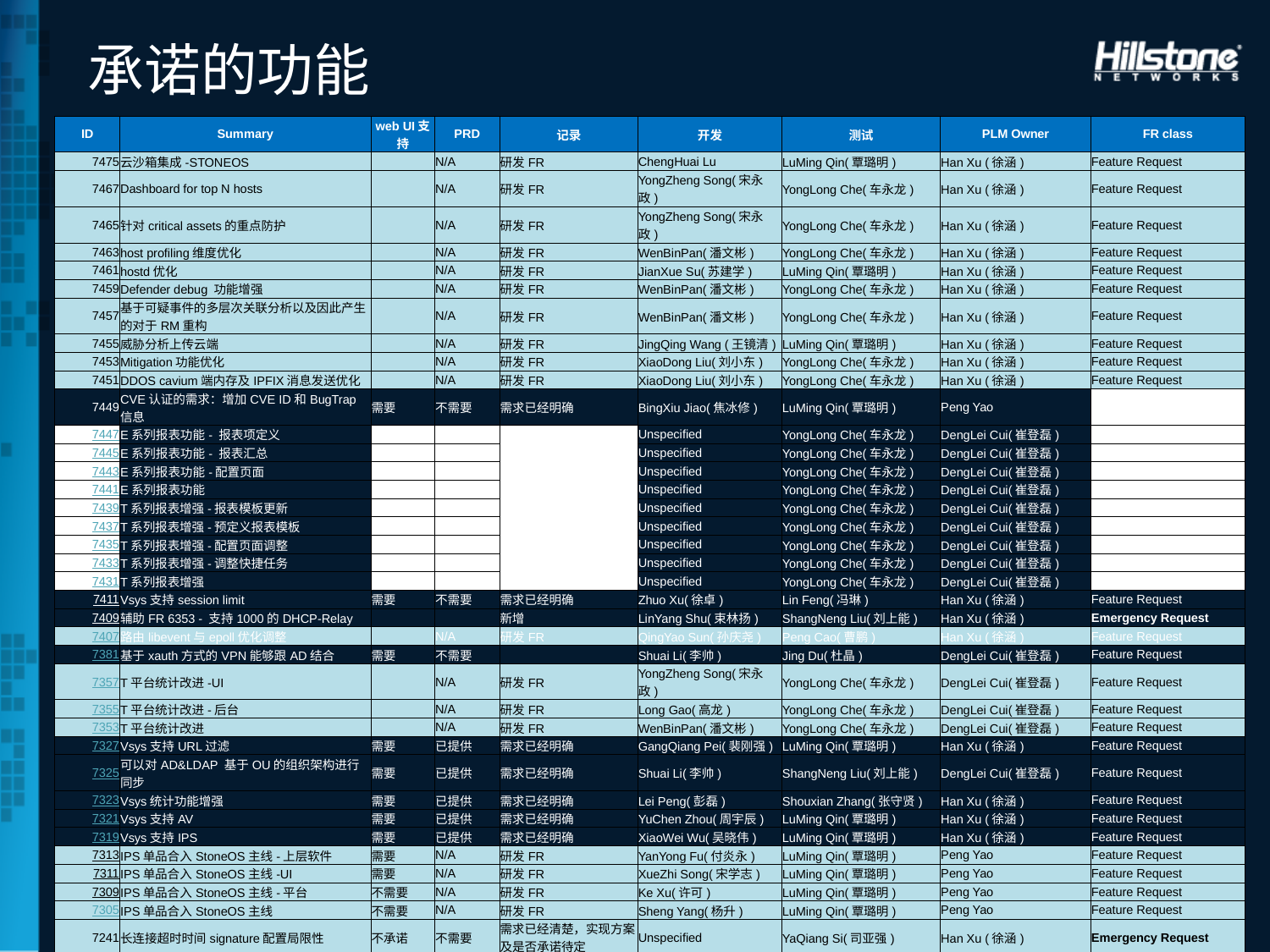

# 承诺的功能
| ID | Summary | web UI支持 | PRD | 记录 | 开发 | 测试 | PLM Owner | FR class |
| --- | --- | --- | --- | --- | --- | --- | --- | --- |
| 7475 | 云沙箱集成-STONEOS |  | N/A | 研发FR | ChengHuai Lu | LuMing Qin(覃璐明) | Han Xu (徐涵) | Feature Request |
| 7467 | Dashboard for top N hosts |  | N/A | 研发FR | YongZheng Song(宋永政) | YongLong Che(车永龙) | Han Xu (徐涵) | Feature Request |
| 7465 | 针对critical assets的重点防护 |  | N/A | 研发FR | YongZheng Song(宋永政) | YongLong Che(车永龙) | Han Xu (徐涵) | Feature Request |
| 7463 | host profiling维度优化 |  | N/A | 研发FR | WenBinPan(潘文彬) | YongLong Che(车永龙) | Han Xu (徐涵) | Feature Request |
| 7461 | hostd优化 |  | N/A | 研发FR | JianXue Su(苏建学) | LuMing Qin(覃璐明) | Han Xu (徐涵) | Feature Request |
| 7459 | Defender debug 功能增强 |  | N/A | 研发FR | WenBinPan(潘文彬) | YongLong Che(车永龙) | Han Xu (徐涵) | Feature Request |
| 7457 | 基于可疑事件的多层次关联分析以及因此产生的对于RM重构 |  | N/A | 研发FR | WenBinPan(潘文彬) | YongLong Che(车永龙) | Han Xu (徐涵) | Feature Request |
| 7455 | 威胁分析上传云端 |  | N/A | 研发FR | JingQing Wang (王镜清) | LuMing Qin(覃璐明) | Han Xu (徐涵) | Feature Request |
| 7453 | Mitigation功能优化 |  | N/A | 研发FR | XiaoDong Liu(刘小东) | YongLong Che(车永龙) | Han Xu (徐涵) | Feature Request |
| 7451 | DDOS cavium端内存及IPFIX消息发送优化 |  | N/A | 研发FR | XiaoDong Liu(刘小东) | YongLong Che(车永龙) | Han Xu (徐涵) | Feature Request |
| 7449 | CVE认证的需求：增加CVE ID和BugTrap信息 | 需要 | 不需要 | 需求已经明确 | BingXiu Jiao(焦冰修) | LuMing Qin(覃璐明) | Peng Yao | Feature Request |
| 7447 | E系列报表功能- 报表项定义 | 需要 | 编写中 | PRD已经完成，1月8日评审 | Unspecified | YongLong Che(车永龙) | DengLei Cui(崔登磊) | Feature Request |
| 7445 | E系列报表功能- 报表汇总 | 需要 | 编写中 |  | Unspecified | YongLong Che(车永龙) | DengLei Cui(崔登磊) | Feature Request |
| 7443 | E系列报表功能-配置页面 | 需要 | 编写中 |  | Unspecified | YongLong Che(车永龙) | DengLei Cui(崔登磊) | Feature Request |
| 7441 | E系列报表功能 | 需要 | 编写中 |  | Unspecified | YongLong Che(车永龙) | DengLei Cui(崔登磊) | Feature Request |
| 7439 | T系列报表增强-报表模板更新 | 需要 | 编写中 |  | Unspecified | YongLong Che(车永龙) | DengLei Cui(崔登磊) | Feature Request |
| 7437 | T系列报表增强-预定义报表模板 | 需要 | 编写中 |  | Unspecified | YongLong Che(车永龙) | DengLei Cui(崔登磊) | Feature Request |
| 7435 | T系列报表增强-配置页面调整 | 需要 | 编写中 |  | Unspecified | YongLong Che(车永龙) | DengLei Cui(崔登磊) | Feature Request |
| 7433 | T系列报表增强-调整快捷任务 | 需要 | 编写中 |  | Unspecified | YongLong Che(车永龙) | DengLei Cui(崔登磊) | Feature Request |
| 7431 | T系列报表增强 | 需要 | 编写中 |  | Unspecified | YongLong Che(车永龙) | DengLei Cui(崔登磊) | Feature Request |
| 7411 | Vsys支持session limit | 需要 | 不需要 | 需求已经明确 | Zhuo Xu(徐卓) | Lin Feng(冯琳) | Han Xu (徐涵) | Feature Request |
| 7409 | 辅助FR 6353 - 支持1000的DHCP-Relay |  |  | 新增 | LinYang Shu(束林扬) | ShangNeng Liu(刘上能) | Han Xu (徐涵) | Emergency Request |
| 7407 | 路由libevent与epoll优化调整 |  | N/A | 研发FR | QingYao Sun(孙庆尧) | Peng Cao(曹鹏) | Han Xu (徐涵) | Feature Request |
| 7381 | 基于xauth方式的VPN能够跟AD结合 | 需要 | 不需要 |  | Shuai Li(李帅) | Jing Du(杜晶) | DengLei Cui(崔登磊) | Feature Request |
| 7357 | T平台统计改进-UI |  | N/A | 研发FR | YongZheng Song(宋永政) | YongLong Che(车永龙) | DengLei Cui(崔登磊) | Feature Request |
| 7355 | T平台统计改进-后台 |  | N/A | 研发FR | Long Gao(高龙) | YongLong Che(车永龙) | DengLei Cui(崔登磊) | Feature Request |
| 7353 | T平台统计改进 |  | N/A | 研发FR | WenBinPan(潘文彬) | YongLong Che(车永龙) | DengLei Cui(崔登磊) | Feature Request |
| 7327 | Vsys支持URL过滤 | 需要 | 已提供 | 需求已经明确 | GangQiang Pei(裴刚强) | LuMing Qin(覃璐明) | Han Xu (徐涵) | Feature Request |
| 7325 | 可以对AD&LDAP 基于OU的组织架构进行同步 | 需要 | 已提供 | 需求已经明确 | Shuai Li(李帅) | ShangNeng Liu(刘上能) | DengLei Cui(崔登磊) | Feature Request |
| 7323 | Vsys统计功能增强 | 需要 | 已提供 | 需求已经明确 | Lei Peng(彭磊) | Shouxian Zhang(张守贤) | Han Xu (徐涵) | Feature Request |
| 7321 | Vsys支持AV | 需要 | 已提供 | 需求已经明确 | YuChen Zhou(周宇辰) | LuMing Qin(覃璐明) | Han Xu (徐涵) | Feature Request |
| 7319 | Vsys支持IPS | 需要 | 已提供 | 需求已经明确 | XiaoWei Wu(吴晓伟) | LuMing Qin(覃璐明) | Han Xu (徐涵) | Feature Request |
| 7313 | IPS单品合入StoneOS主线-上层软件 | 需要 | N/A | 研发FR | YanYong Fu(付炎永) | LuMing Qin(覃璐明) | Peng Yao | Feature Request |
| 7311 | IPS单品合入StoneOS主线-UI | 需要 | N/A | 研发FR | XueZhi Song(宋学志) | LuMing Qin(覃璐明) | Peng Yao | Feature Request |
| 7309 | IPS单品合入StoneOS主线-平台 | 不需要 | N/A | 研发FR | Ke Xu(许可) | LuMing Qin(覃璐明) | Peng Yao | Feature Request |
| 7305 | IPS单品合入StoneOS主线 | 不需要 | N/A | 研发FR | Sheng Yang(杨升) | LuMing Qin(覃璐明) | Peng Yao | Feature Request |
| 7241 | 长连接超时时间signature配置局限性 | 不承诺 | 不需要 | 需求已经清楚，实现方案及是否承诺待定 | Unspecified | YaQiang Si(司亚强) | Han Xu (徐涵) | Emergency Request |
| 7089 | 聚合子接口支持PPPoE拨号 | 需要 | 已提供 | 需求已经明确 | LiTing Tao(陶丽婷) | MingJun Jing(井明军) | Han Xu (徐涵) | Emergency Request |
| 7087 | X7180支持PPPoE拨号 | 需要 | 已提供 | 需求已经明确 | LiTing Tao(陶丽婷) | MingJun Jing(井明军) | Han Xu (徐涵) | Emergency Request |
| 6763 | portal重定向支持强制弹认证页面功能 | 不需要 | 不需要 | 需求已经明确 | Qian Li(李潜) | ShangNeng Liu(刘上能) | DengLei Cui(崔登磊) | Feature Request |
| 6469 | vfw支持IPv6 | 不需要 | N/A | 研发FR | Zhang Zhang (张彰) | ShangNeng Liu(刘上能) | meng huang(黄猛) | Feature Request |
| 6353 | 支持1000+的PPPOE拨号 | 需要 | 已提供 | 需求已经明确 | Qian Li(李潜) | MingJun Jing(井明军) | Han Xu (徐涵) | Emergency Request |
|  |  |  |  |  |  |  |  |  |
|  |  |  |  |  |  |  |  |  |
|  | PLM提出的FR |  |  |  |  |  |  |  |
|  | 研发提出的FR |  |  |  |  |  |  |  |